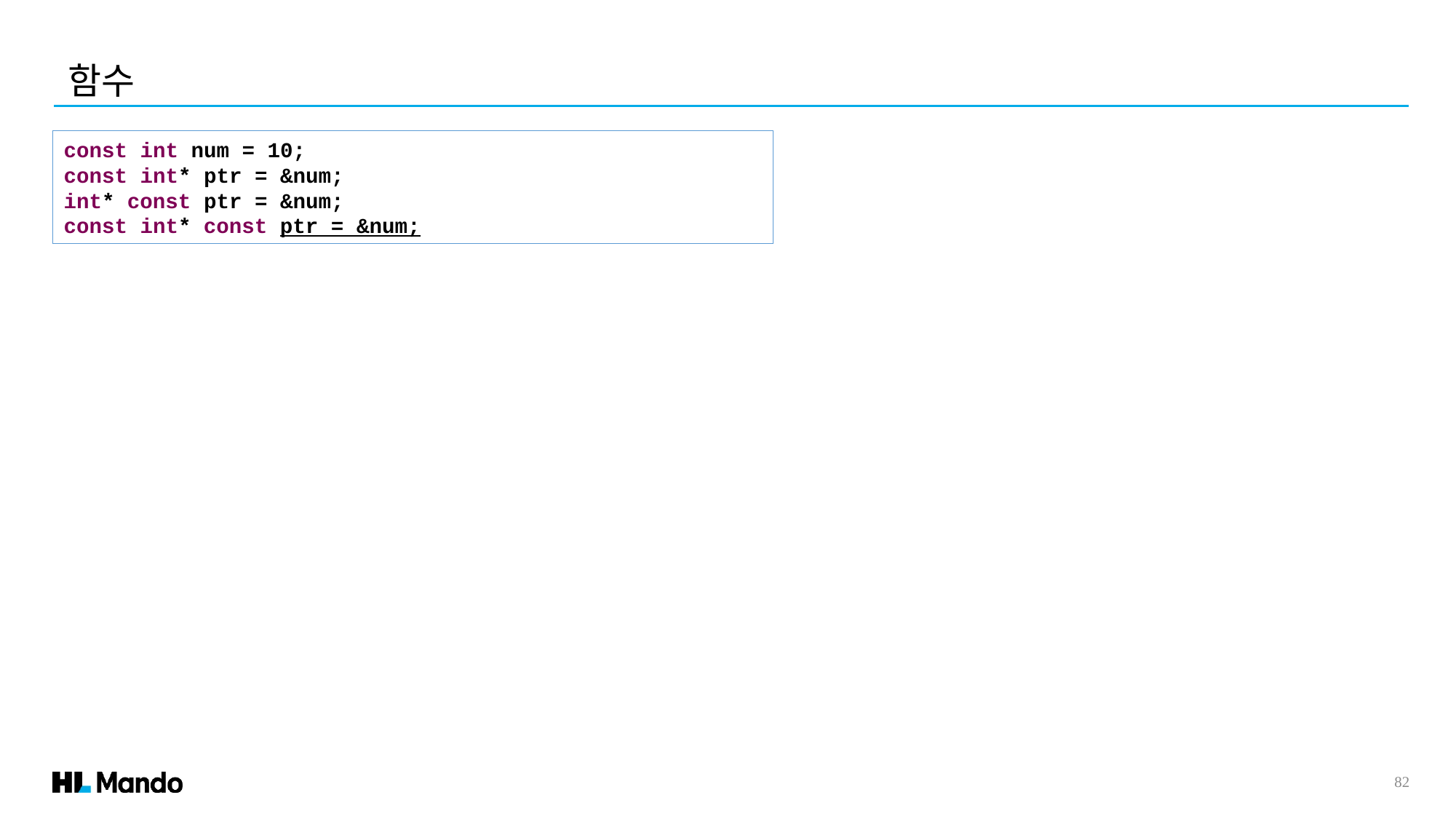

함수
const int num = 10;
const int* ptr = &num;
int* const ptr = &num;
const int* const ptr = &num;
82